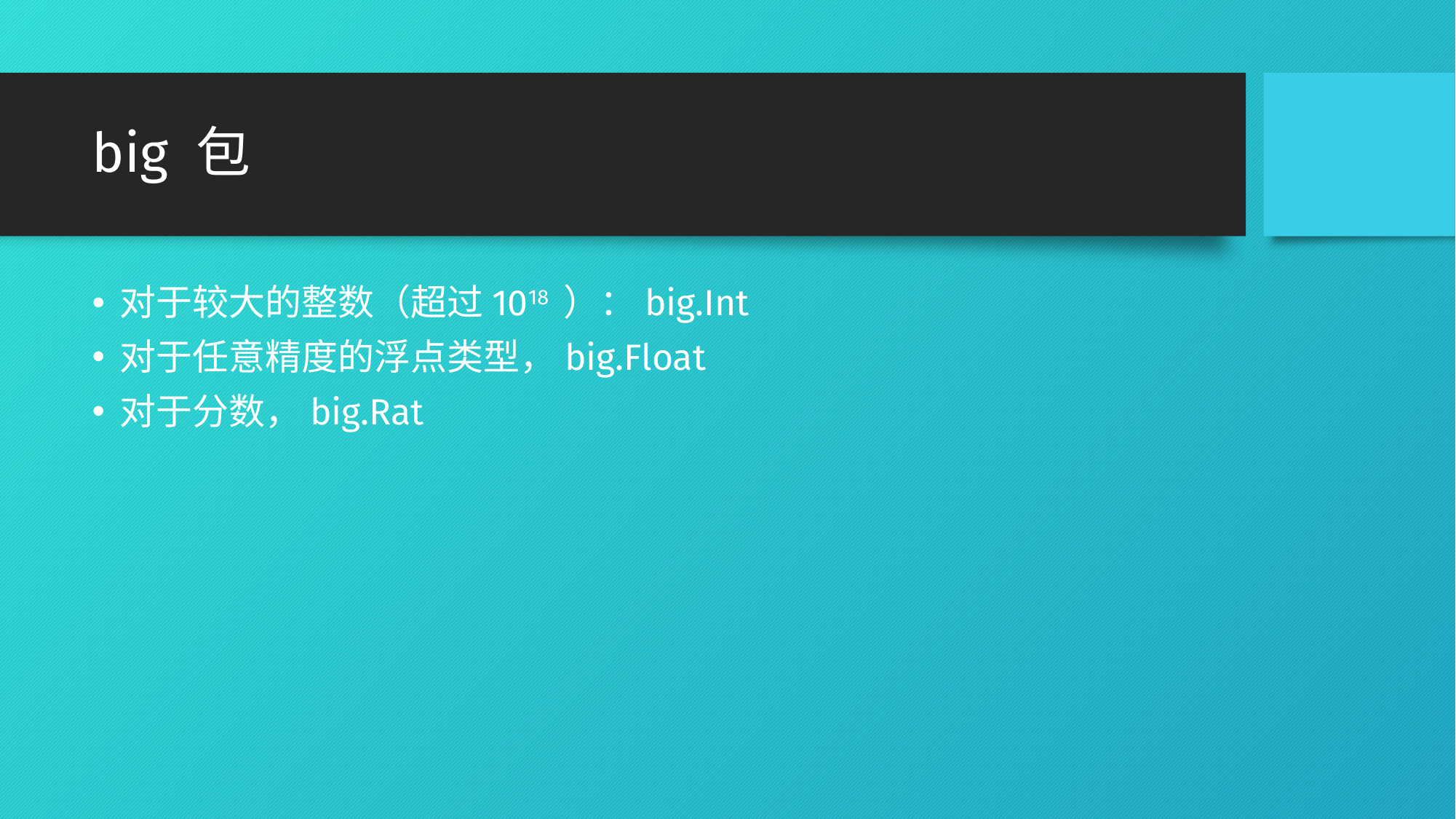

# big 包
对于较大的整数（超过1018 ）：big.Int
对于任意精度的浮点类型，big.Float
对于分数，big.Rat